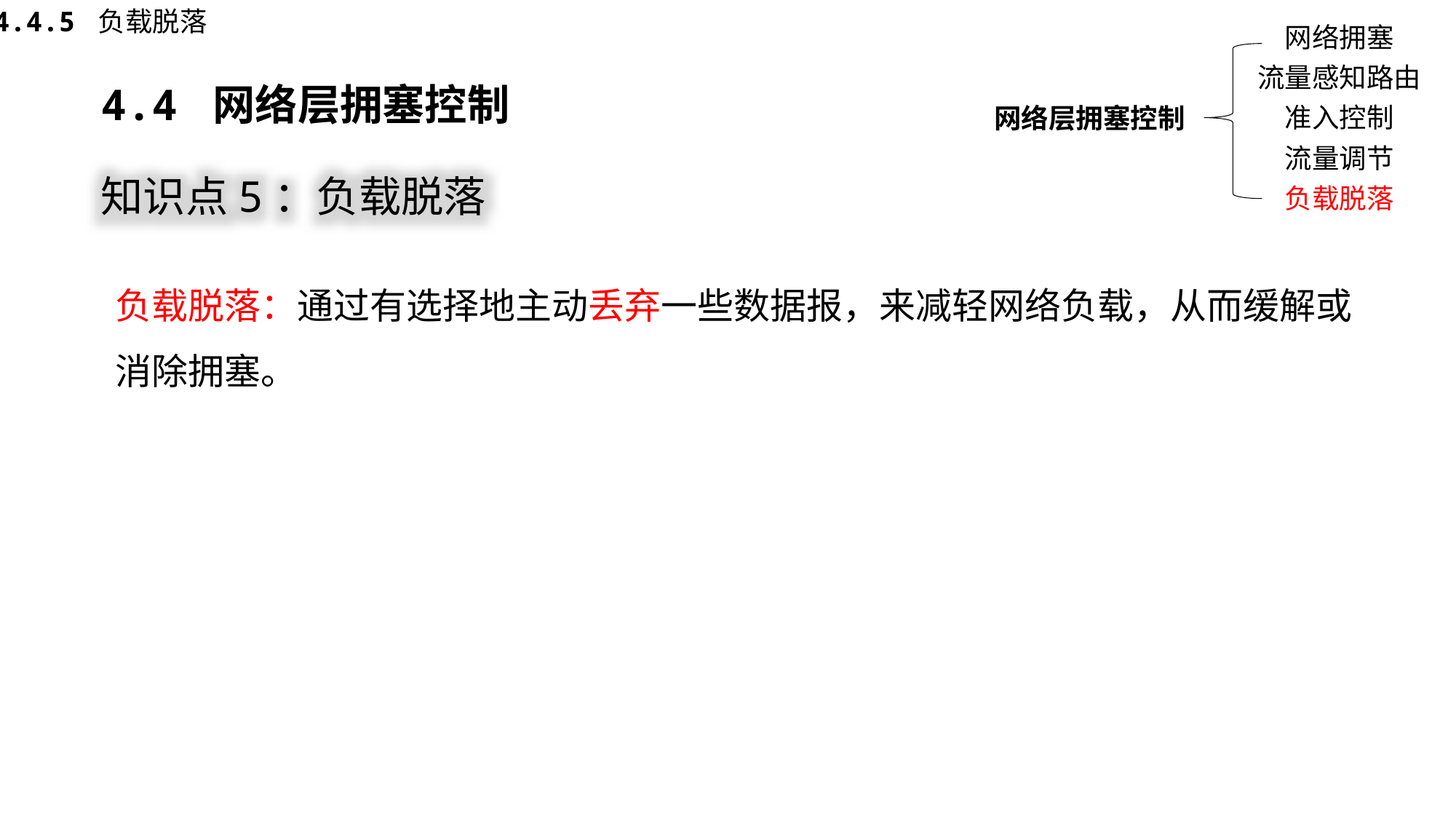

4.4.5 负载脱落

网络拥塞

流量感知路由
网络层拥塞控制
准入控制
流量调节
负载脱落
4.4 网络层拥塞控制
知识点5：负载脱落
负载脱落：通过有选择地主动丢弃一些数据报，来减轻网络负载，从而缓解或消除拥塞。